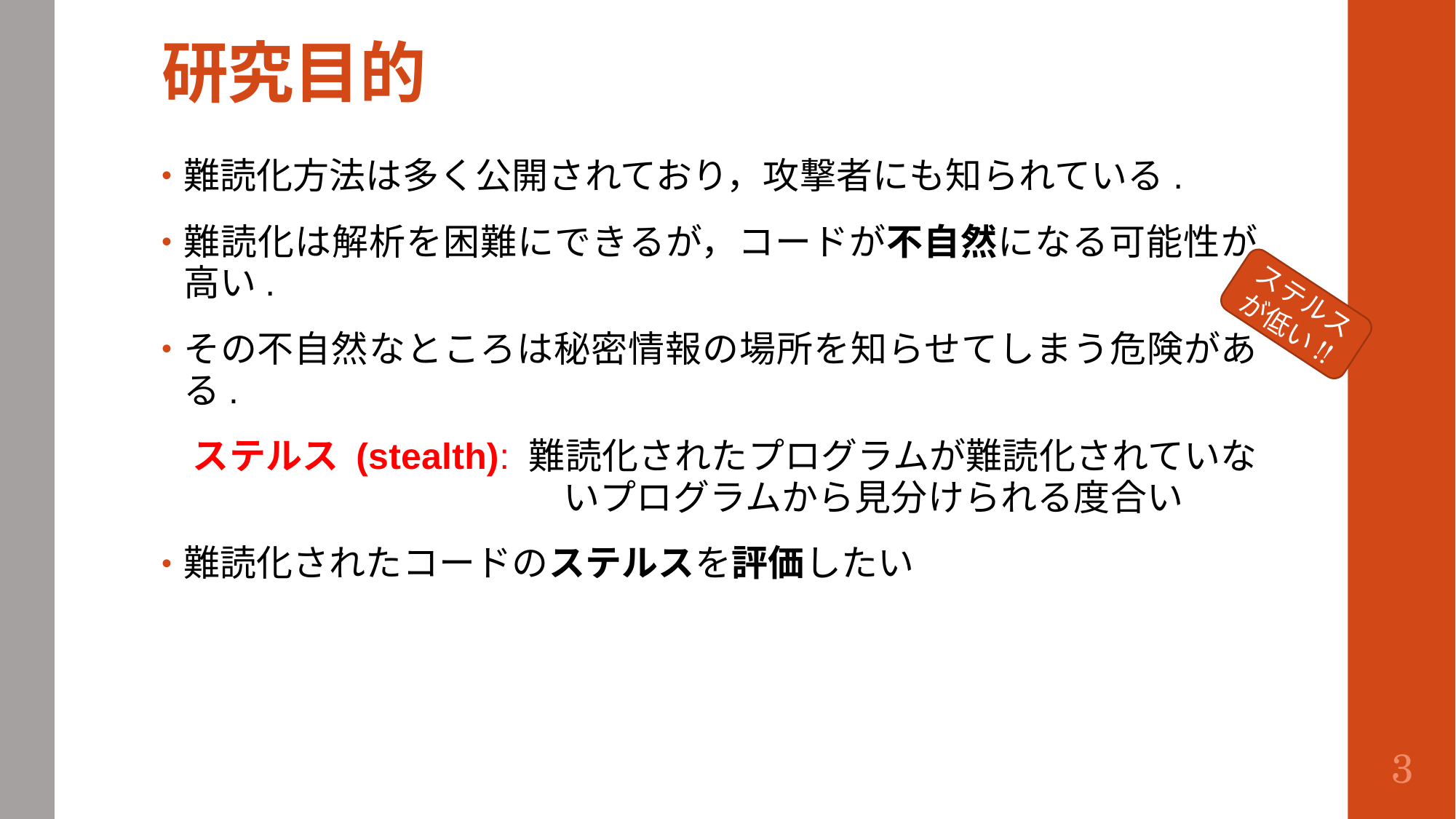

# 研究目的
難読化方法は多く公開されており，攻撃者にも知られている.
難読化は解析を困難にできるが，コードが不自然になる可能性が高い.
その不自然なところは秘密情報の場所を知らせてしまう危険がある.
ステルス (stealth): 難読化されたプログラムが難読化されていないプログラムから見分けられる度合い
難読化されたコードのステルスを評価したい

ステルスが低い!!
3